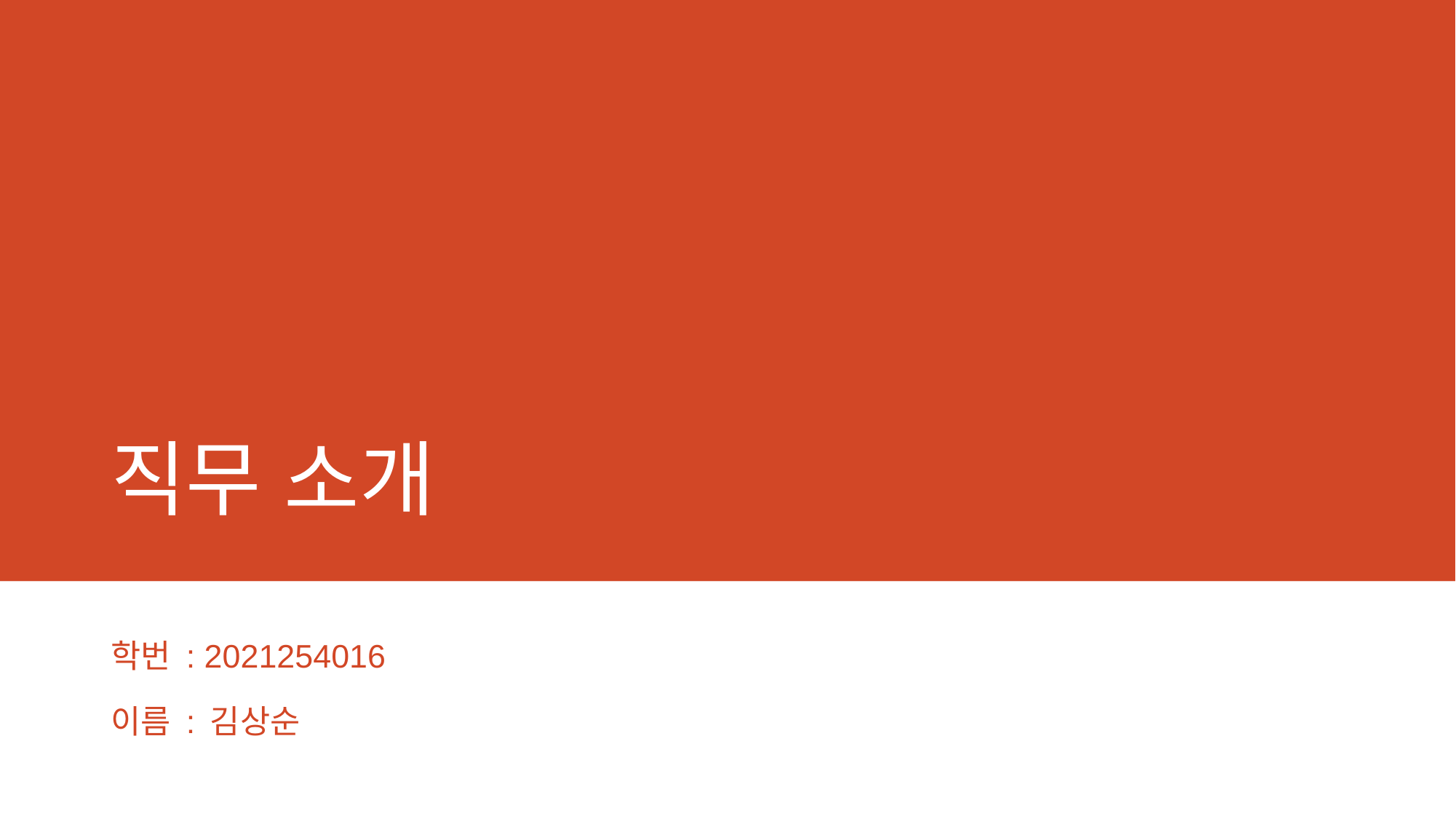

# 직무 소개
학번 : 2021254016
이름 : 김상순